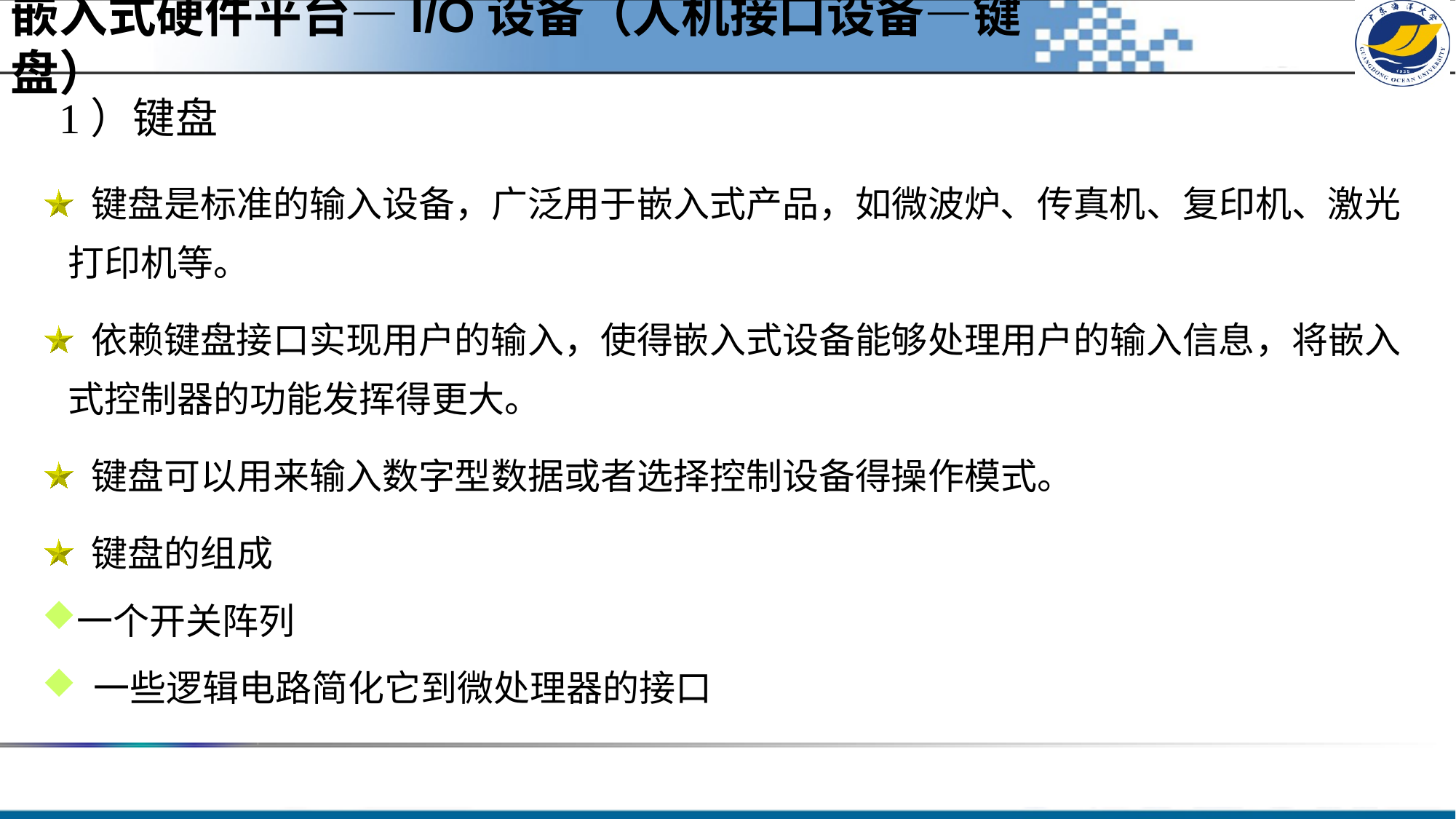

嵌入式硬件平台—I/O设备（人机接口设备—键盘）
1）键盘
 键盘是标准的输入设备，广泛用于嵌入式产品，如微波炉、传真机、复印机、激光打印机等。
 依赖键盘接口实现用户的输入，使得嵌入式设备能够处理用户的输入信息，将嵌入式控制器的功能发挥得更大。
 键盘可以用来输入数字型数据或者选择控制设备得操作模式。
 键盘的组成
一个开关阵列
 一些逻辑电路简化它到微处理器的接口
77